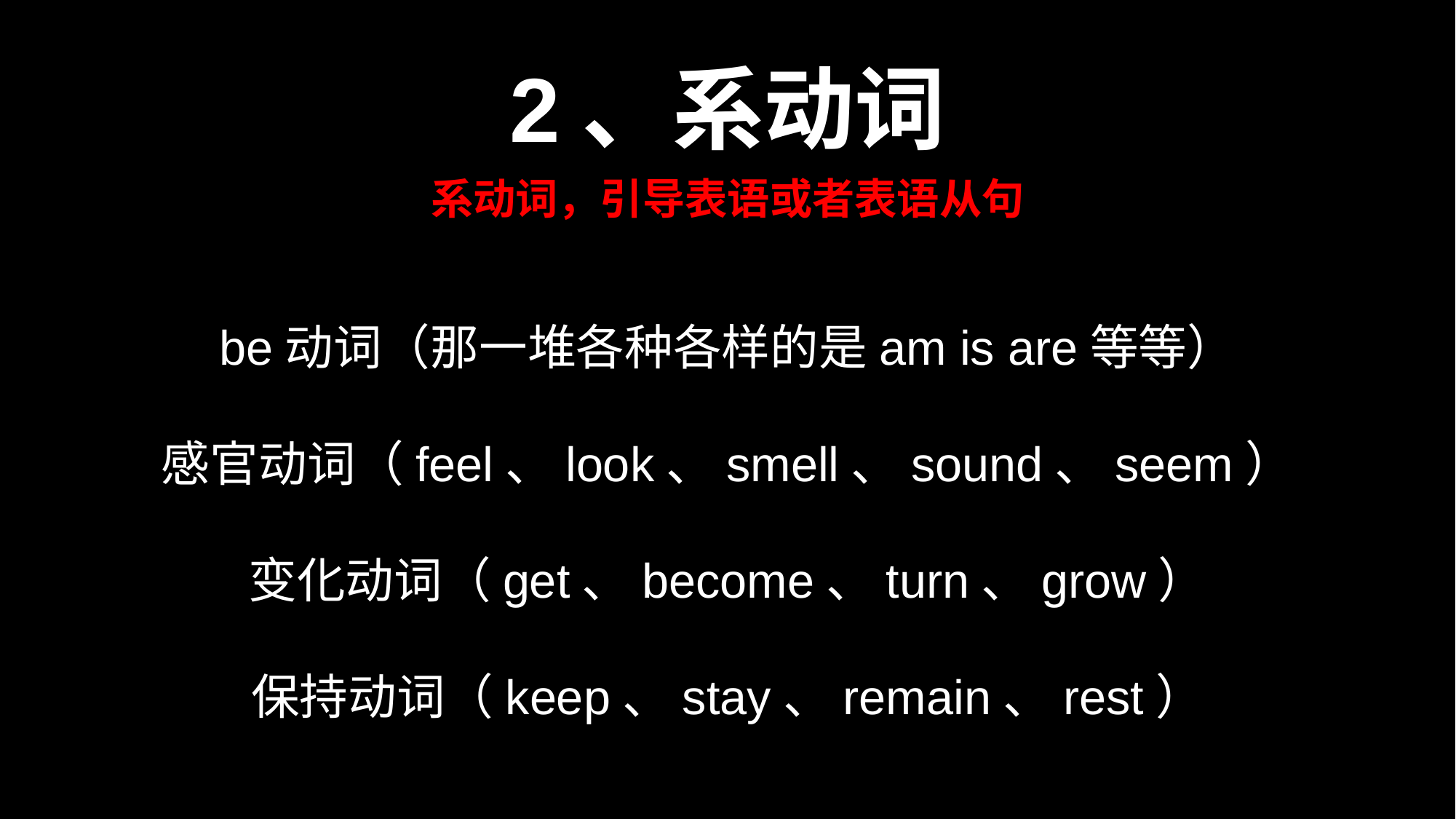

2、系动词
系动词，引导表语或者表语从句
be动词（那一堆各种各样的是am is are等等）

感官动词（feel、look、smell、sound、seem）

变化动词（get、become、turn、grow）

保持动词（keep、stay、remain、rest）